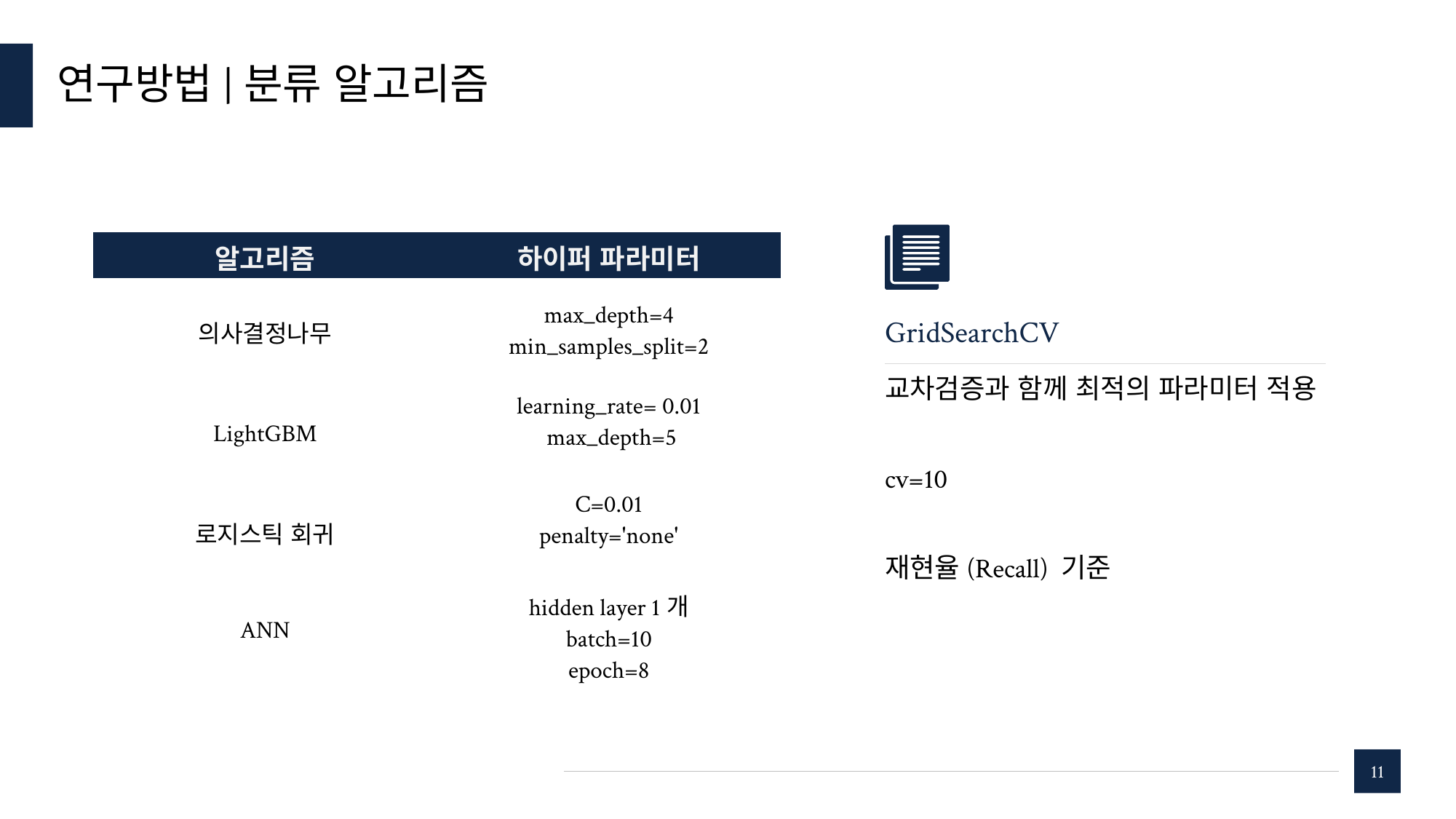

# 연구방법|분류 알고리즘

| 알고리즘 | 하이퍼 파라미터 |
| --- | --- |
| 의사결정나무 | max\_depth=4 min\_samples\_split=2 |
| LightGBM | learning\_rate= 0.01 max\_depth=5 |
| 로지스틱 회귀 | C=0.01 penalty='none' |
| ANN | hidden layer 1개 batch=10 epoch=8 |
GridSearchCV
교차검증과 함께 최적의 파라미터 적용

cv=10

재현율(Recall) 기준

11